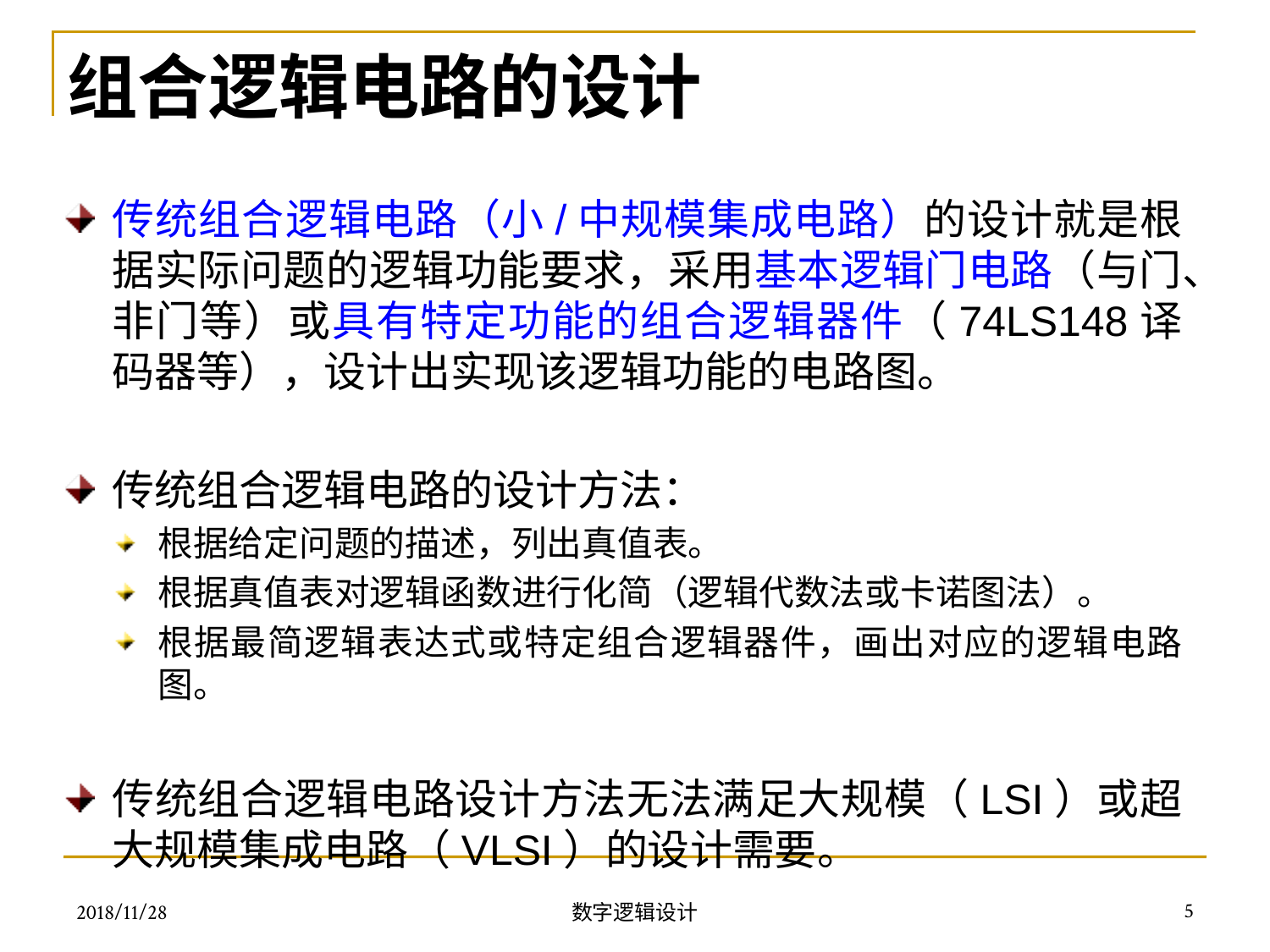

组合逻辑电路的设计
传统组合逻辑电路（小/中规模集成电路）的设计就是根据实际问题的逻辑功能要求，采用基本逻辑门电路（与门、非门等）或具有特定功能的组合逻辑器件（74LS148译码器等），设计出实现该逻辑功能的电路图。

传统组合逻辑电路的设计方法：
根据给定问题的描述，列出真值表。
根据真值表对逻辑函数进行化简（逻辑代数法或卡诺图法）。
根据最简逻辑表达式或特定组合逻辑器件，画出对应的逻辑电路图。

传统组合逻辑电路设计方法无法满足大规模（LSI）或超大规模集成电路（VLSI）的设计需要。
2018/11/28
5
数字逻辑设计